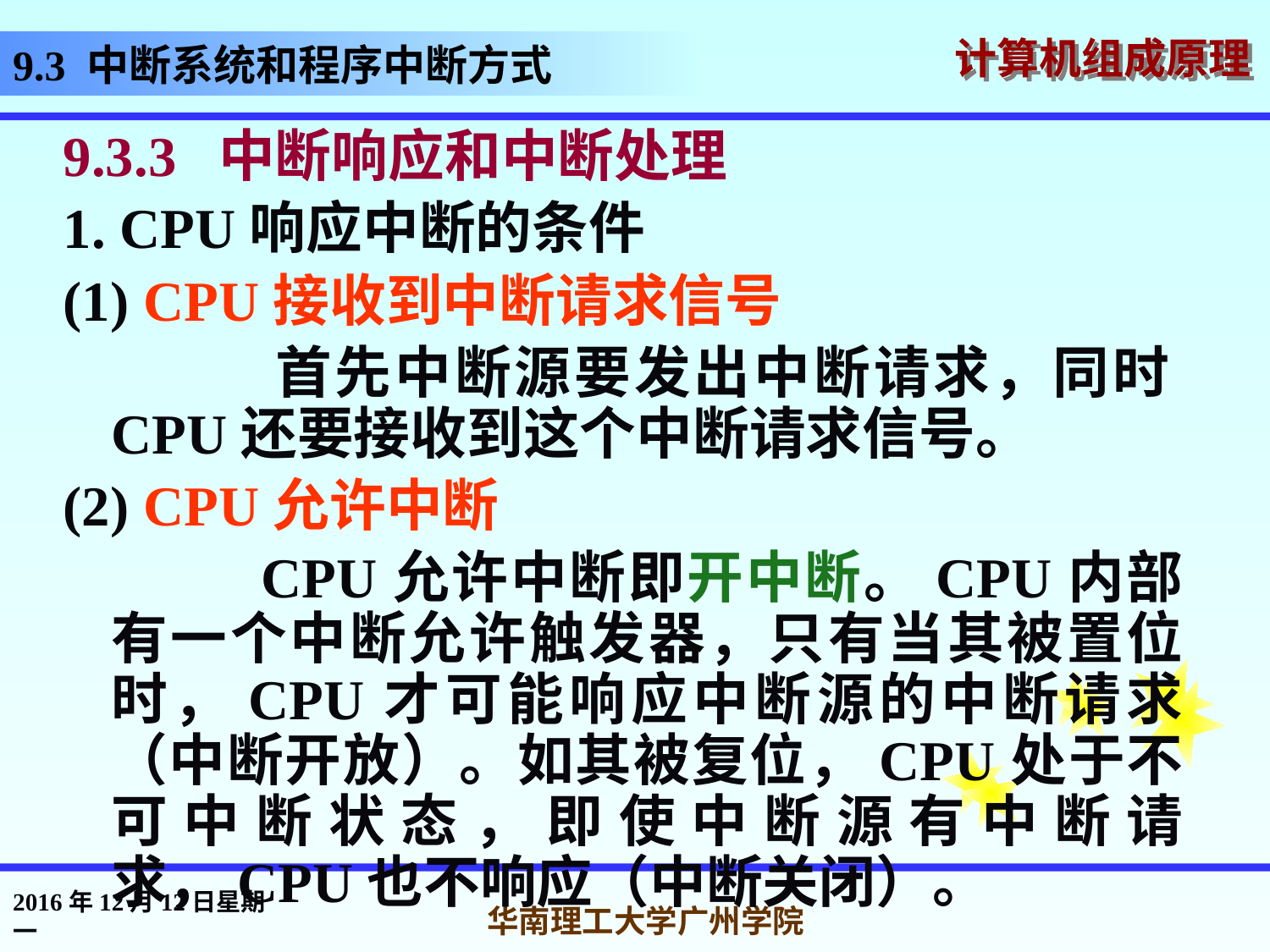

# 9.3 中断系统和程序中断方式
9.3.3  中断响应和中断处理
1. CPU响应中断的条件
(1) CPU接收到中断请求信号
            首先中断源要发出中断请求，同时CPU还要接收到这个中断请求信号。
(2) CPU允许中断
            CPU允许中断即开中断。CPU内部有一个中断允许触发器，只有当其被置位时，CPU才可能响应中断源的中断请求（中断开放）。如其被复位，CPU处于不可中断状态，即使中断源有中断请求，CPU也不响应（中断关闭）。
2016年12月12日星期一
华南理工大学广州学院